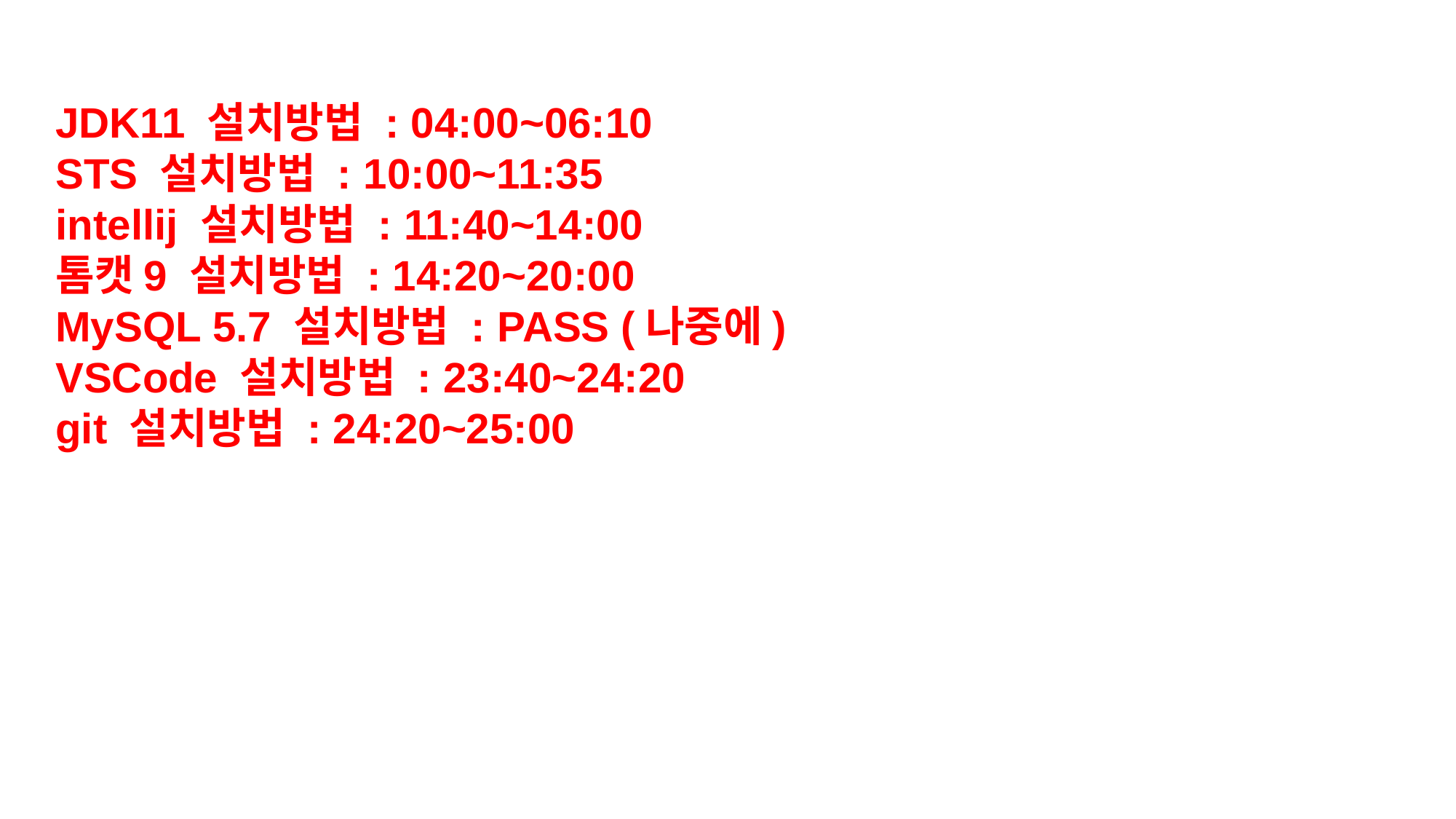

JDK11 설치방법 : 04:00~06:10
STS 설치방법 : 10:00~11:35
intellij 설치방법 : 11:40~14:00
톰캣9 설치방법 : 14:20~20:00
MySQL 5.7 설치방법 : PASS (나중에)
VSCode 설치방법 : 23:40~24:20
git 설치방법 : 24:20~25:00